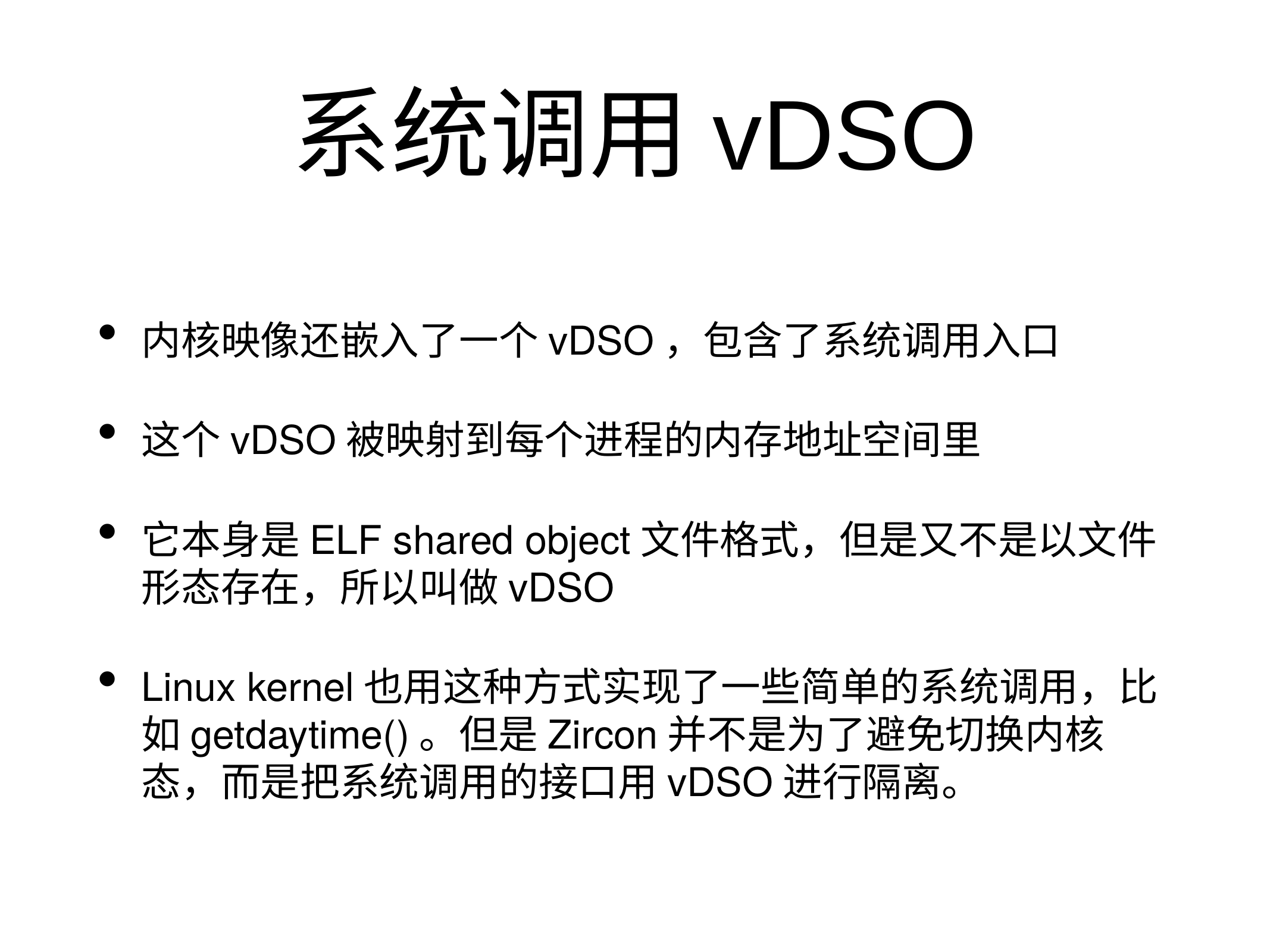

# 系统调用vDSO
内核映像还嵌入了一个vDSO，包含了系统调用入口
这个vDSO被映射到每个进程的内存地址空间里
它本身是ELF shared object文件格式，但是又不是以文件形态存在，所以叫做vDSO
Linux kernel也用这种方式实现了一些简单的系统调用，比如getdaytime()。但是Zircon并不是为了避免切换内核态，而是把系统调用的接口用vDSO进行隔离。